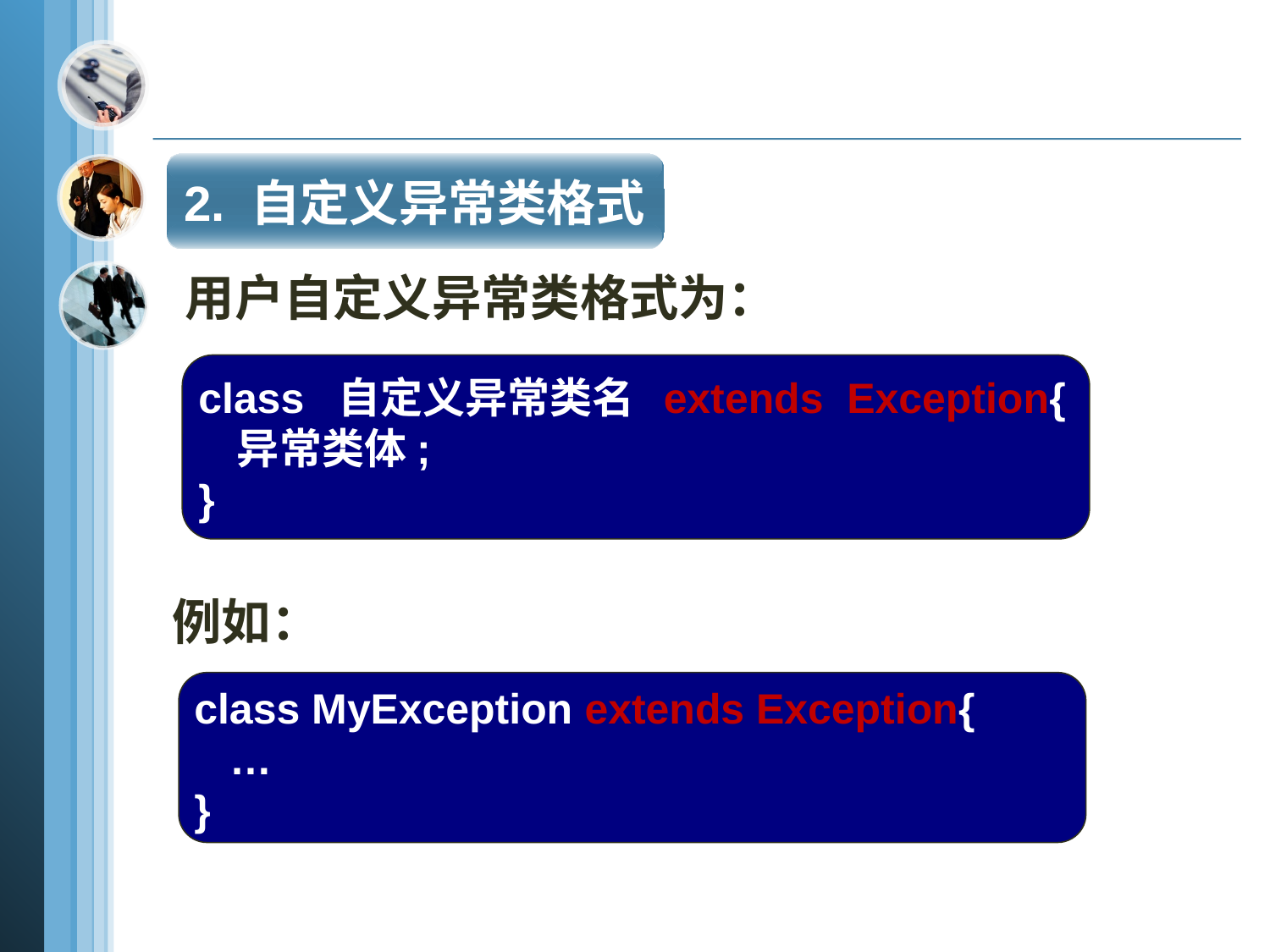

2. 自定义异常类格式

用户自定义异常类格式为：
class  自定义异常类名  extends  Exception{
   异常类体;
}
例如：
class MyException extends Exception{
   …
}